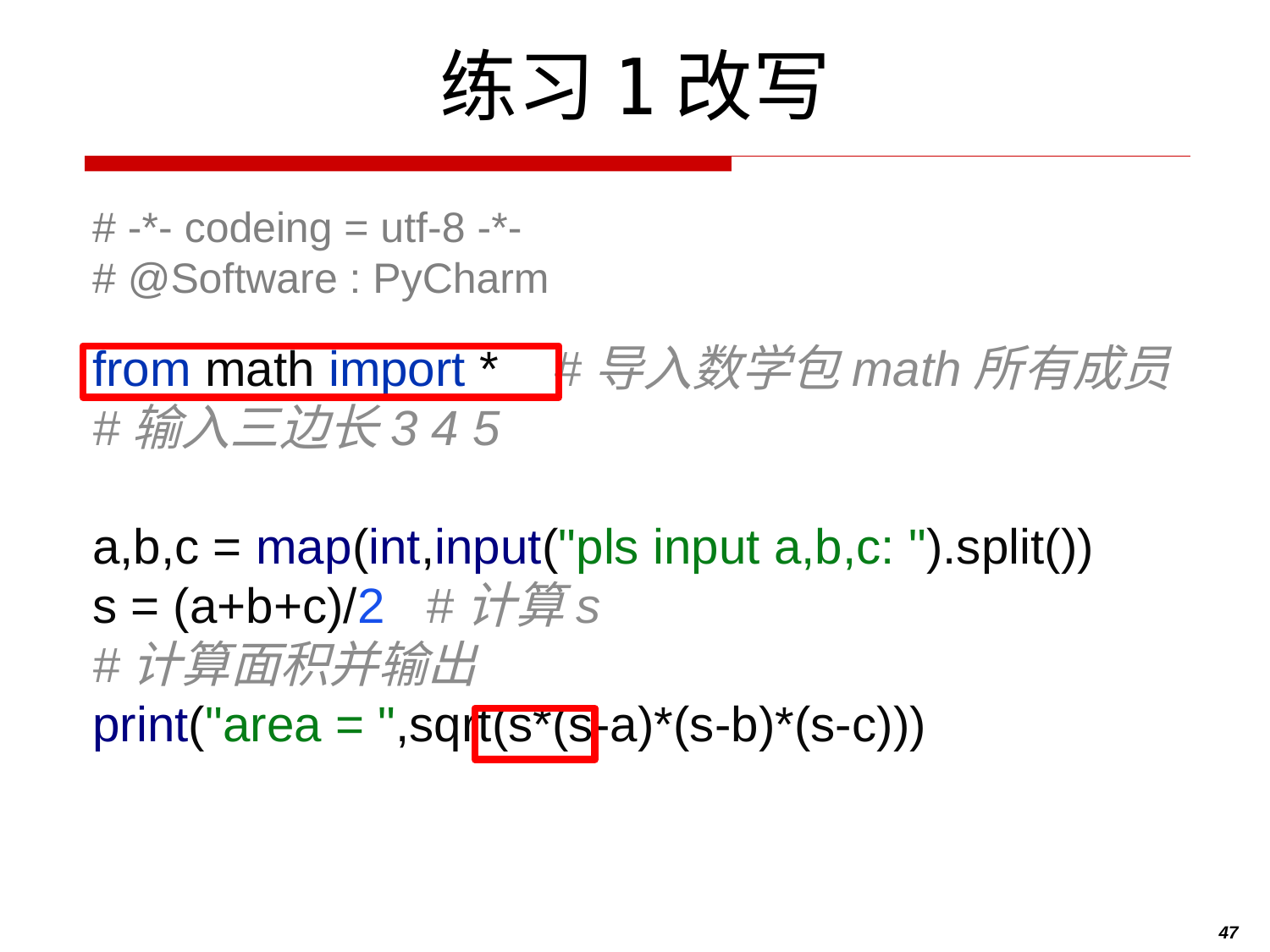

练习1改写
# -*- codeing = utf-8 -*- # @Software : PyCharm

from math import *    #导入数学包math所有成员
#输入三边长3 4 5
a,b,c = map(int,input("pls input a,b,c: ").split())
s = (a+b+c)/2   #计算s
#计算面积并输出
print("area = ",sqrt(s*(s-a)*(s-b)*(s-c)))

47